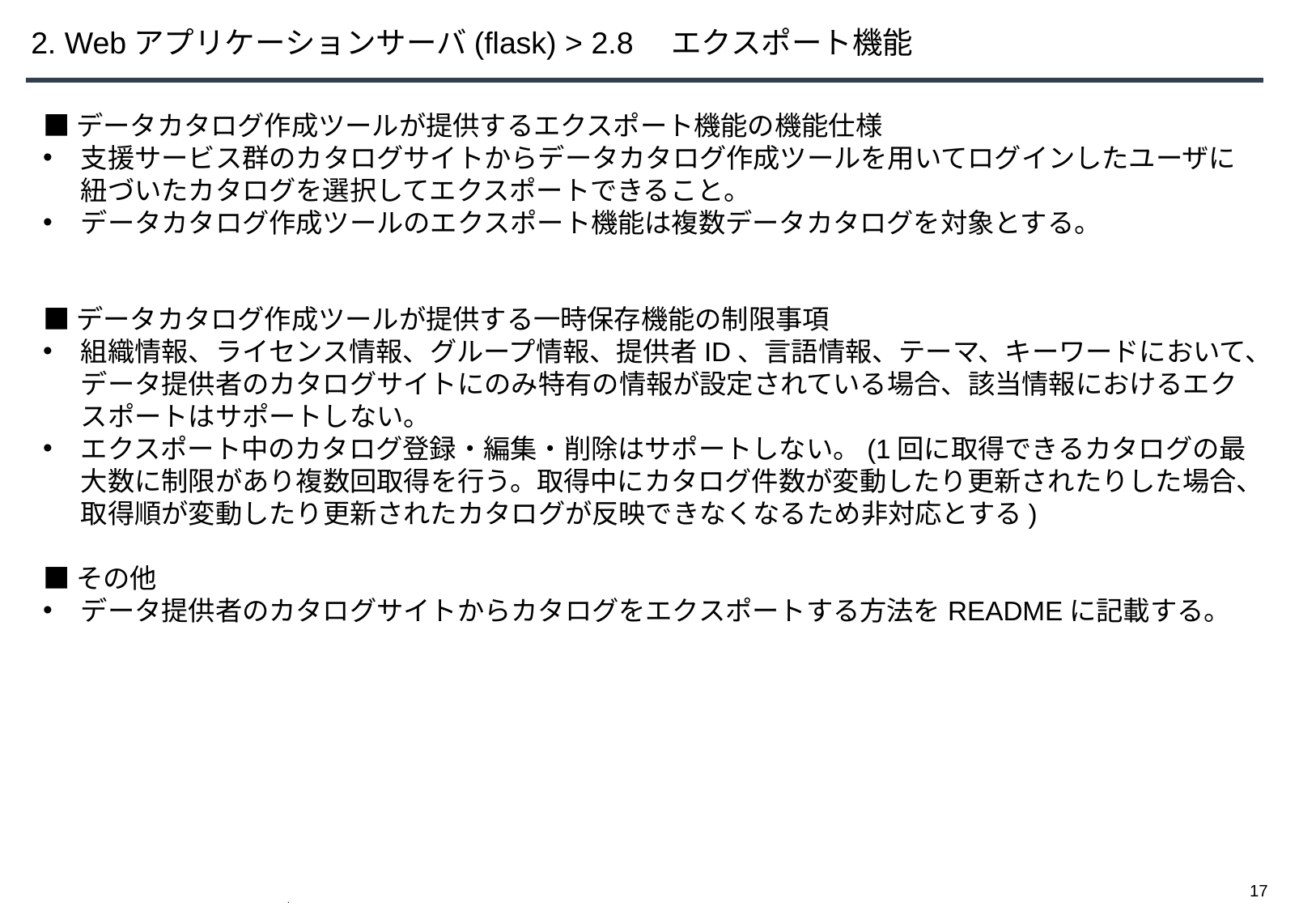

# 2. Webアプリケーションサーバ(flask) > 2.8　エクスポート機能
■データカタログ作成ツールが提供するエクスポート機能の機能仕様
支援サービス群のカタログサイトからデータカタログ作成ツールを用いてログインしたユーザに紐づいたカタログを選択してエクスポートできること。
データカタログ作成ツールのエクスポート機能は複数データカタログを対象とする。

■データカタログ作成ツールが提供する一時保存機能の制限事項
組織情報、ライセンス情報、グループ情報、提供者ID、言語情報、テーマ、キーワードにおいて、データ提供者のカタログサイトにのみ特有の情報が設定されている場合、該当情報におけるエクスポートはサポートしない。
エクスポート中のカタログ登録・編集・削除はサポートしない。(1回に取得できるカタログの最大数に制限があり複数回取得を行う。取得中にカタログ件数が変動したり更新されたりした場合、取得順が変動したり更新されたカタログが反映できなくなるため非対応とする)

■その他
データ提供者のカタログサイトからカタログをエクスポートする方法をREADMEに記載する。